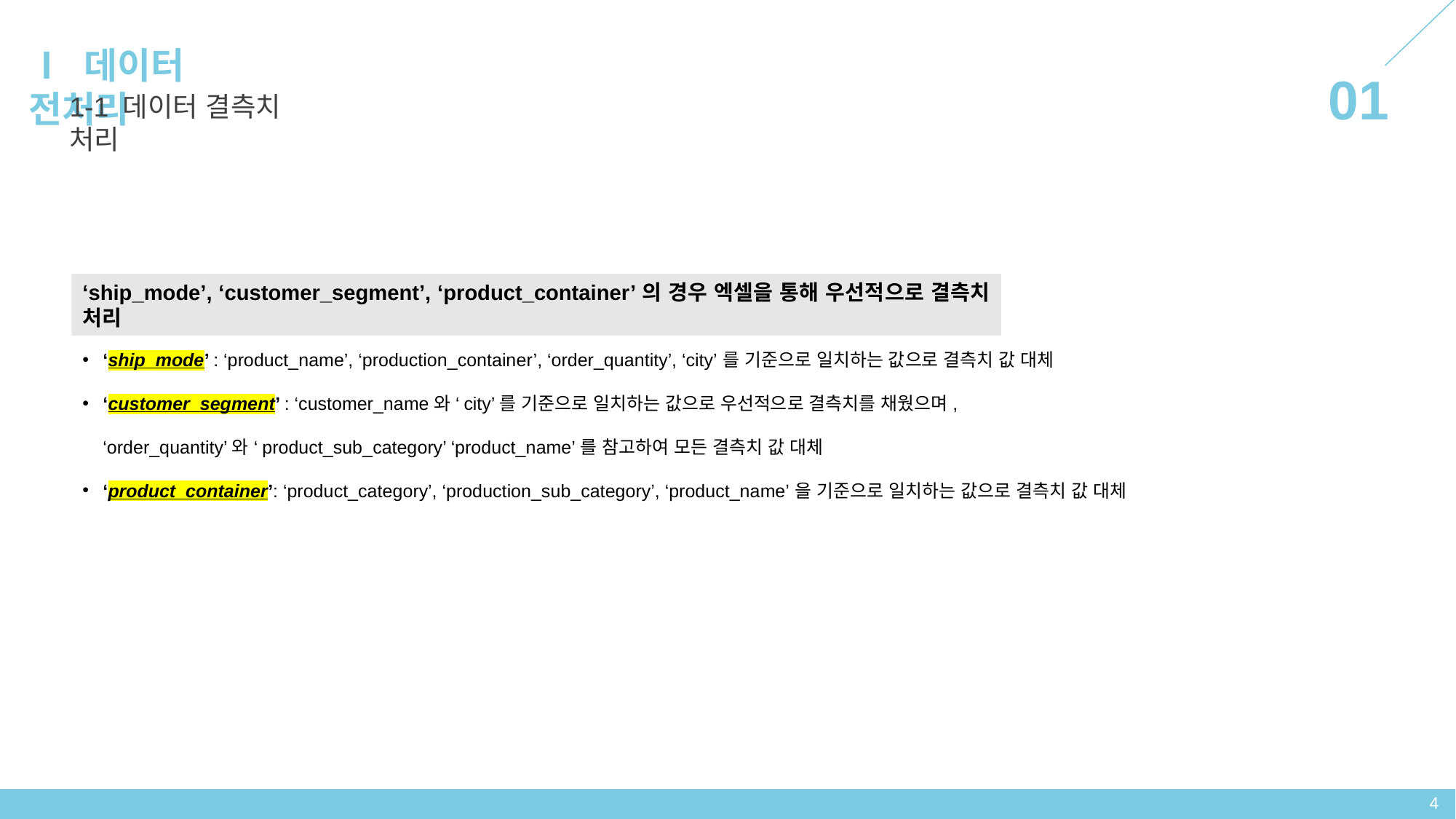

Ⅰ 데이터 전처리
01
1-1 데이터 결측치 처리
‘ship_mode’, ‘customer_segment’, ‘product_container’의 경우 엑셀을 통해 우선적으로 결측치 처리
‘ship_mode’ : ‘product_name’, ‘production_container’, ‘order_quantity’, ‘city’를 기준으로 일치하는 값으로 결측치 값 대체
‘customer_segment’ : ‘customer_name와 ‘city’를 기준으로 일치하는 값으로 우선적으로 결측치를 채웠으며,
‘order_quantity’와 ‘product_sub_category’ ‘product_name’를 참고하여 모든 결측치 값 대체
‘product_container’: ‘product_category’, ‘production_sub_category’, ‘product_name’을 기준으로 일치하는 값으로 결측치 값 대체
4